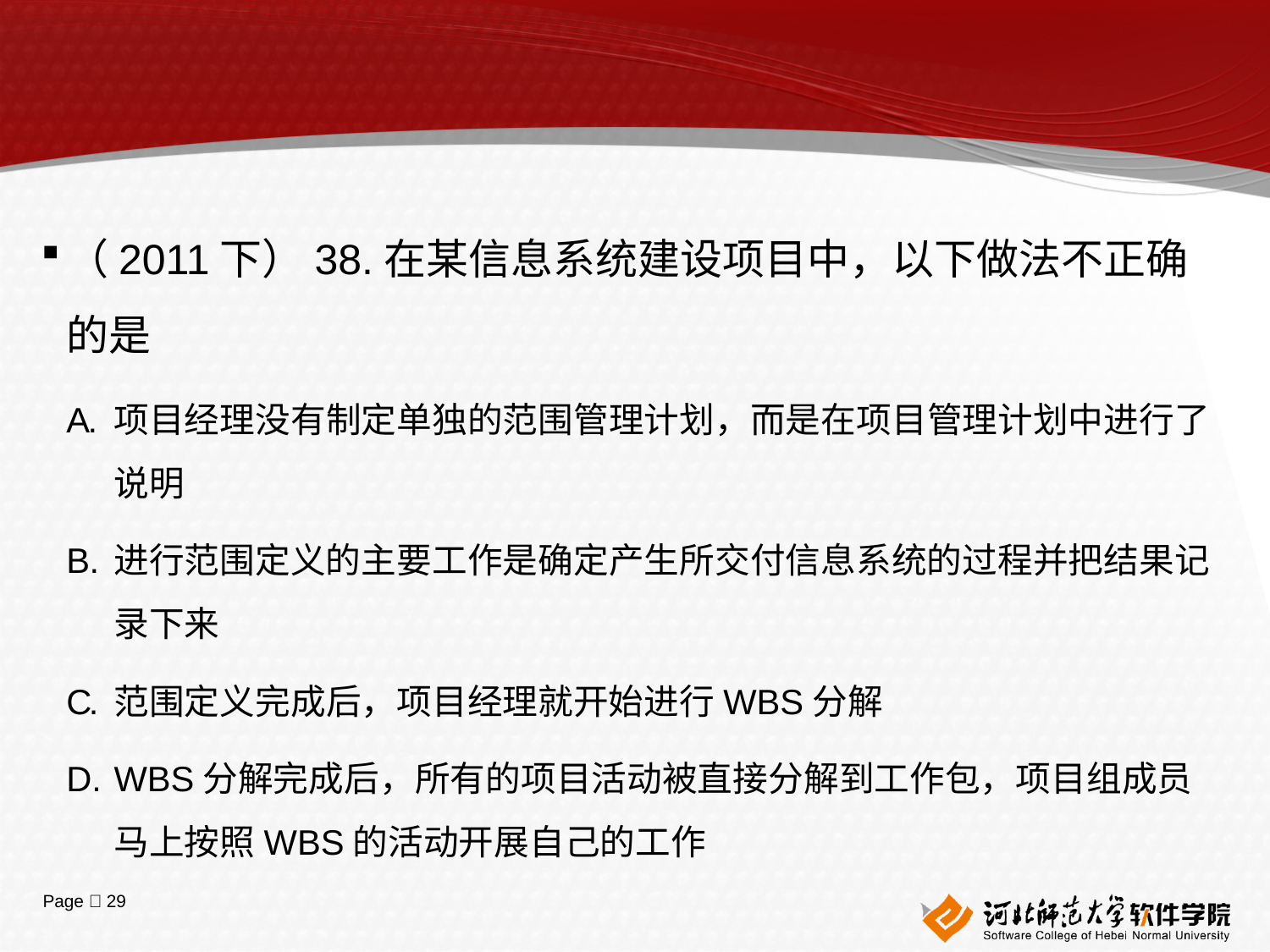

#
（2011下）38.在某信息系统建设项目中，以下做法不正确的是
项目经理没有制定单独的范围管理计划，而是在项目管理计划中进行了说明
进行范围定义的主要工作是确定产生所交付信息系统的过程并把结果记录下来
范围定义完成后，项目经理就开始进行WBS分解
WBS分解完成后，所有的项目活动被直接分解到工作包，项目组成员马上按照WBS的活动开展自己的工作